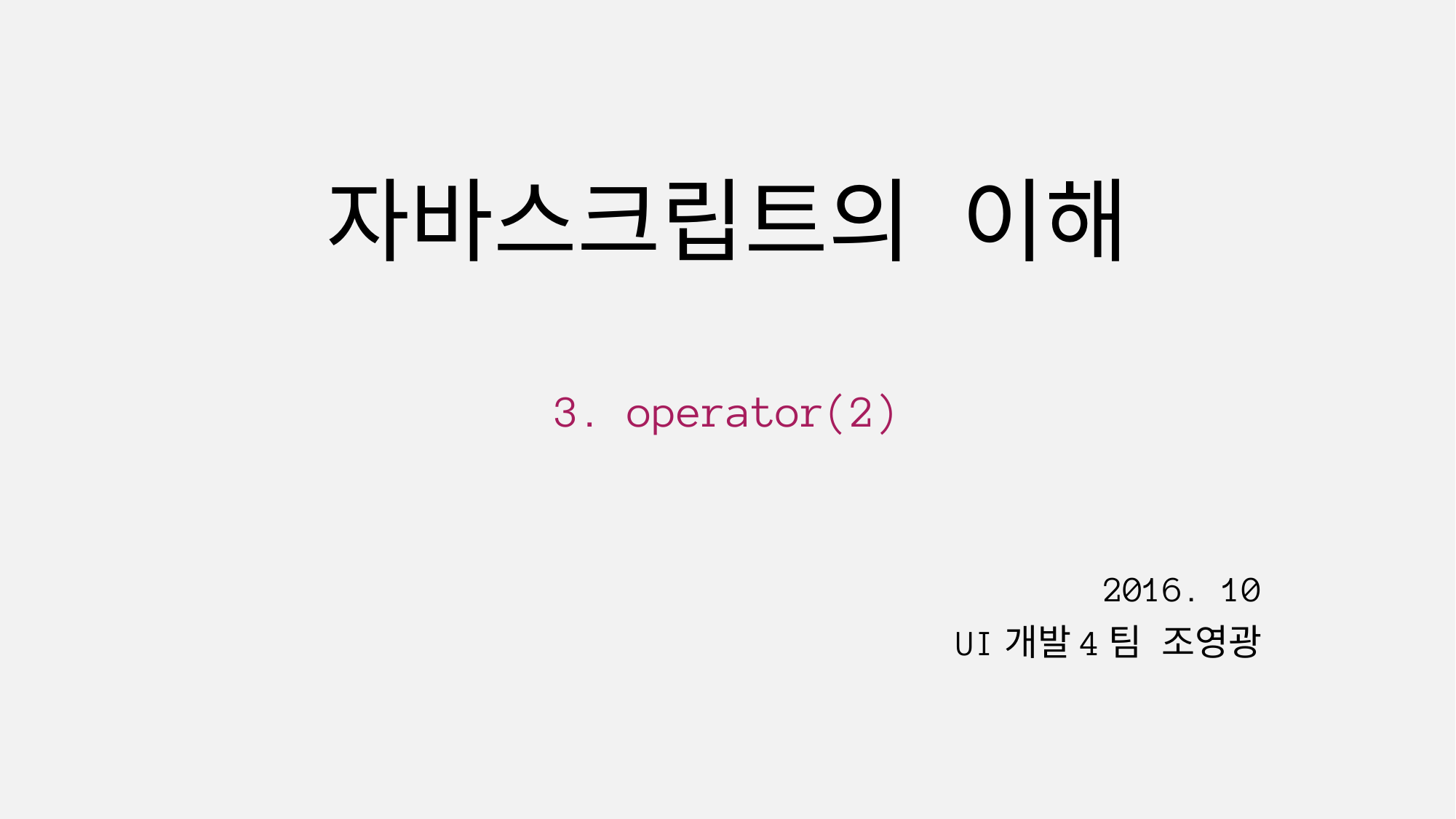

# 자바스크립트의 이해
3. operator(2)
2016. 10
UI개발4팀 조영광